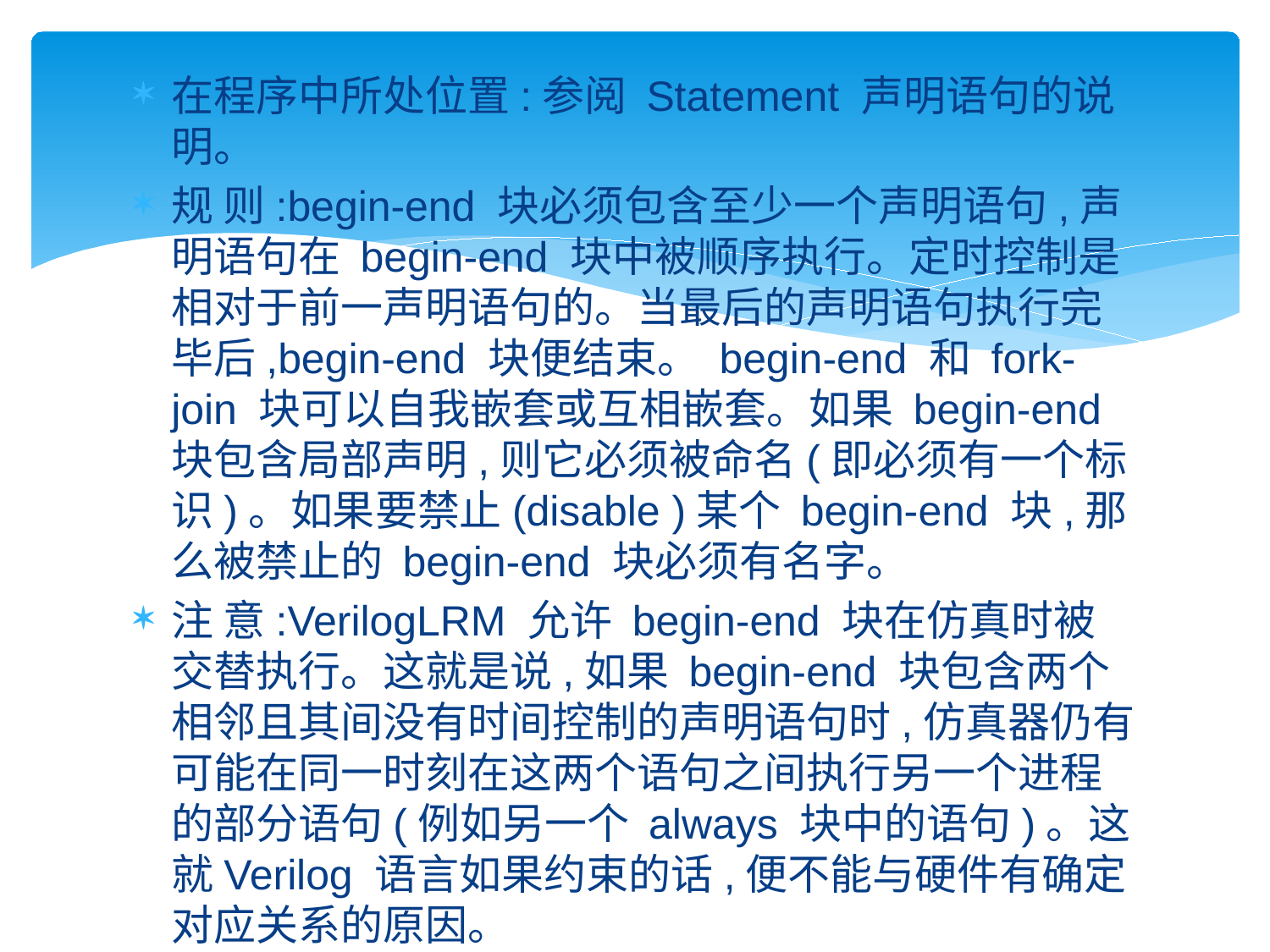

#
在程序中所处位置:参阅 Statement 声明语句的说明。
规 则:begin-end 块必须包含至少一个声明语句,声明语句在 begin-end 块中被顺序执行。定时控制是相对于前一声明语句的。当最后的声明语句执行完毕后,begin-end 块便结束。 begin-end 和 fork-join 块可以自我嵌套或互相嵌套。如果 begin-end 块包含局部声明,则它必须被命名(即必须有一个标识)。如果要禁止(disable )某个 begin-end 块,那么被禁止的 begin-end 块必须有名字。
注 意:VerilogLRM 允许 begin-end 块在仿真时被交替执行。这就是说,如果 begin-end 块包含两个相邻且其间没有时间控制的声明语句时,仿真器仍有可能在同一时刻在这两个语句之间执行另一个进程的部分语句(例如另一个 always 块中的语句)。这就Verilog 语言如果约束的话,便不能与硬件有确定对应关系的原因。